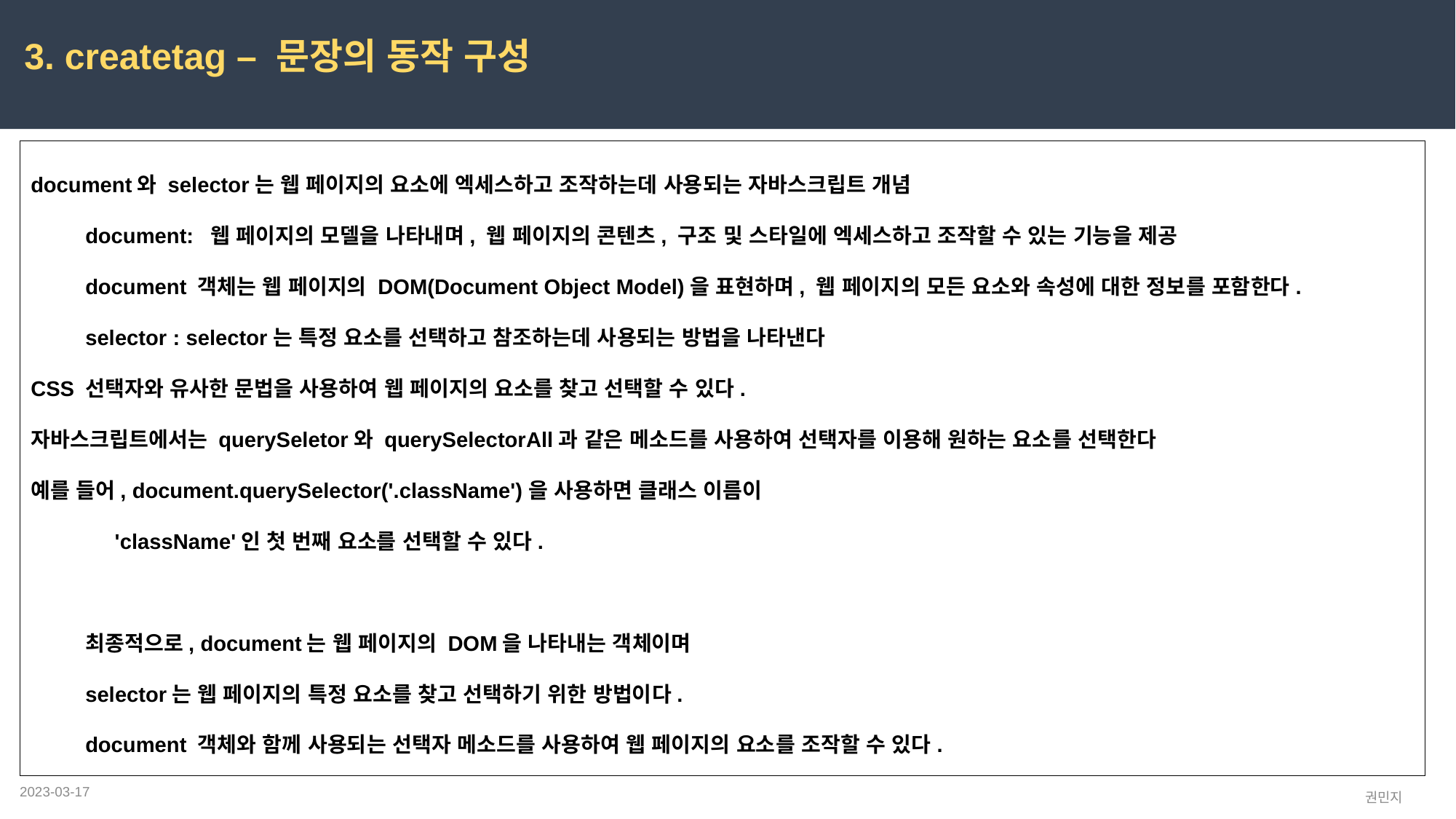

3. createtag – 문장의 동작 구성
document와 selector는 웹 페이지의 요소에 엑세스하고 조작하는데 사용되는 자바스크립트 개념
document:  웹 페이지의 모델을 나타내며, 웹 페이지의 콘텐츠, 구조 및 스타일에 엑세스하고 조작할 수 있는 기능을 제공
document 객체는 웹 페이지의 DOM(Document Object Model)을 표현하며, 웹 페이지의 모든 요소와 속성에 대한 정보를 포함한다.
selector : selector는 특정 요소를 선택하고 참조하는데 사용되는 방법을 나타낸다
CSS 선택자와 유사한 문법을 사용하여 웹 페이지의 요소를 찾고 선택할 수 있다.
자바스크립트에서는 querySeletor와 querySelectorAll과 같은 메소드를 사용하여 선택자를 이용해 원하는 요소를 선택한다
예를 들어, document.querySelector('.className')을 사용하면 클래스 이름이
              'className'인 첫 번째 요소를 선택할 수 있다.

최종적으로, document는 웹 페이지의 DOM을 나타내는 객체이며
selector는 웹 페이지의 특정 요소를 찾고 선택하기 위한 방법이다.
document 객체와 함께 사용되는 선택자 메소드를 사용하여 웹 페이지의 요소를 조작할 수 있다.
2023-03-17
권민지